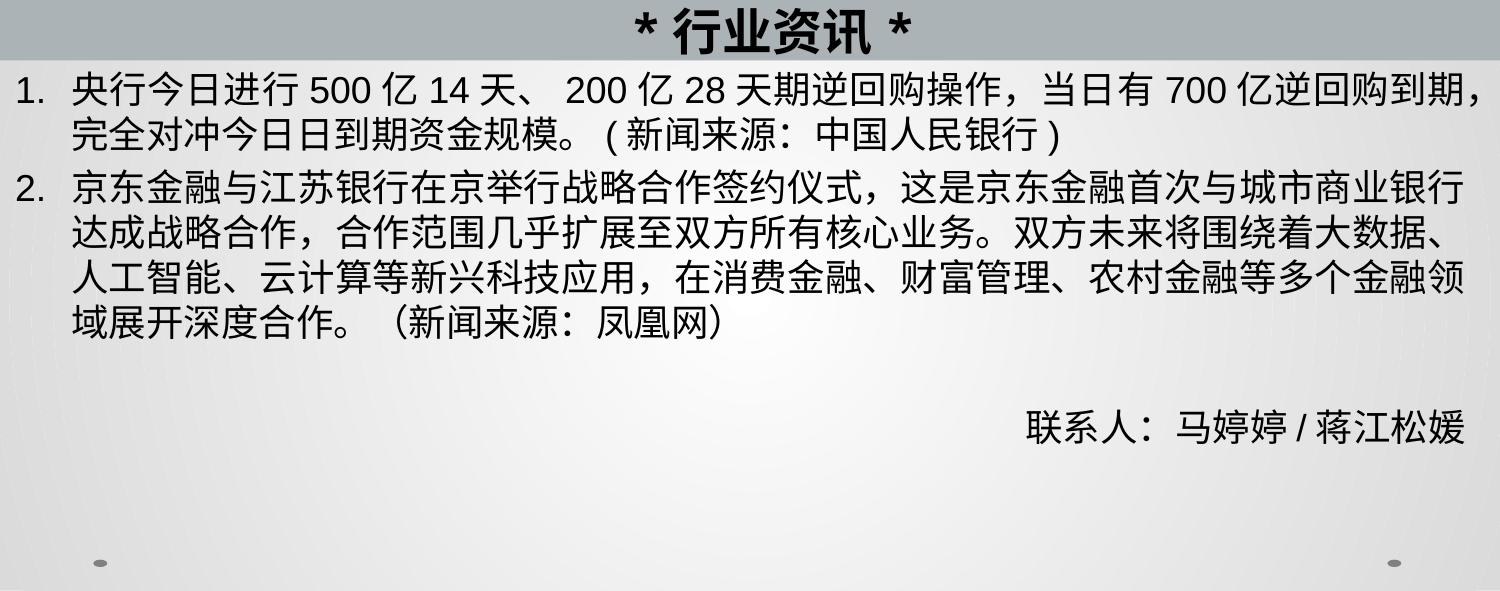

*行业资讯*
央行今日进行500亿14天、200亿28天期逆回购操作，当日有700亿逆回购到期，完全对冲今日日到期资金规模。(新闻来源：中国人民银行)
京东金融与江苏银行在京举行战略合作签约仪式，这是京东金融首次与城市商业银行达成战略合作，合作范围几乎扩展至双方所有核心业务。双方未来将围绕着大数据、人工智能、云计算等新兴科技应用，在消费金融、财富管理、农村金融等多个金融领域展开深度合作。（新闻来源：凤凰网）

联系人：马婷婷/蒋江松媛